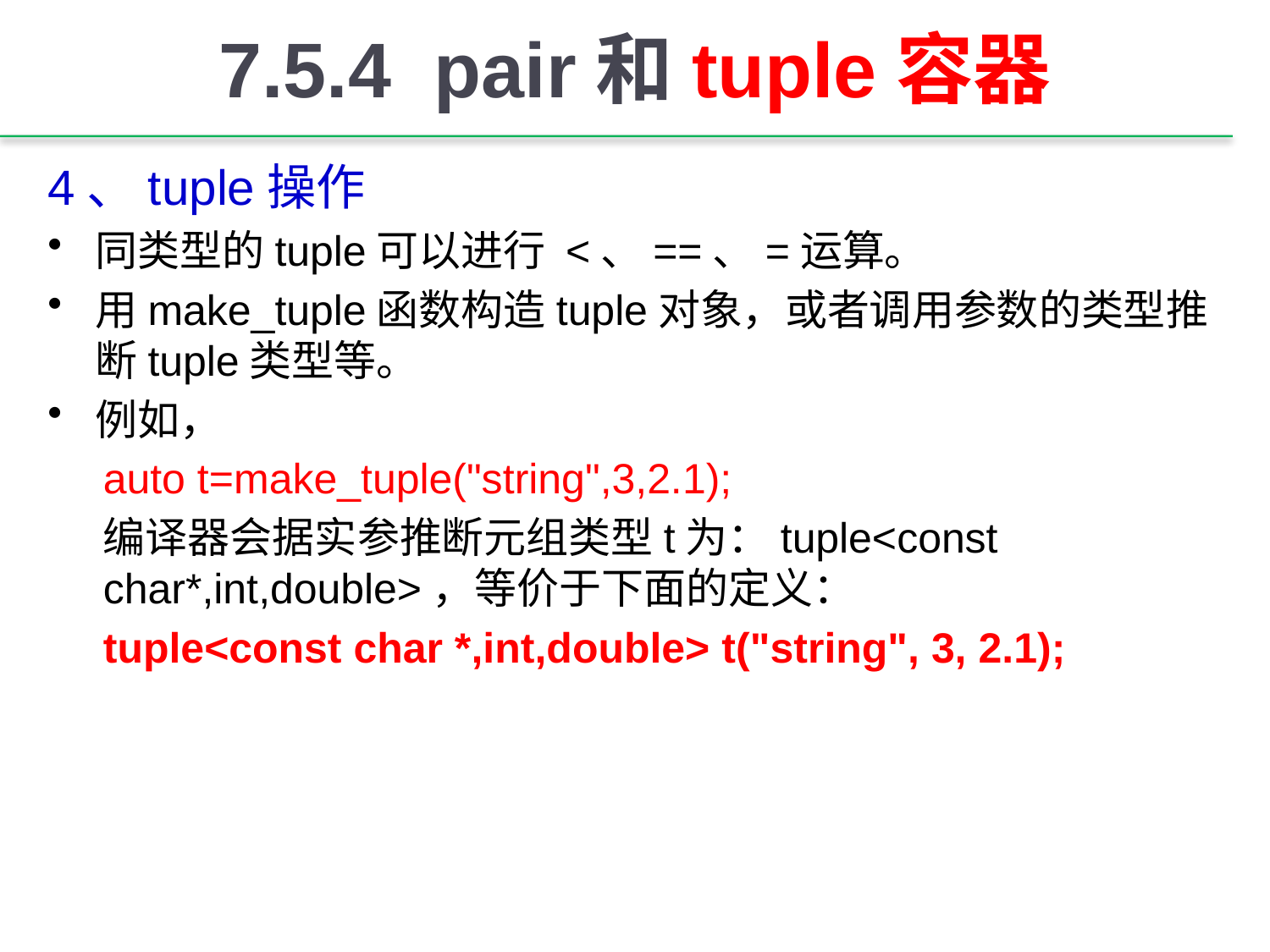

# 7.5.4  pair和tuple容器
4、tuple操作
同类型的tuple可以进行 <、==、=运算。
用make_tuple函数构造tuple对象，或者调用参数的类型推断tuple类型等。
例如，
auto t=make_tuple("string",3,2.1);
编译器会据实参推断元组类型t为：tuple<const char*,int,double>，等价于下面的定义：
tuple<const char *,int,double> t("string", 3, 2.1);